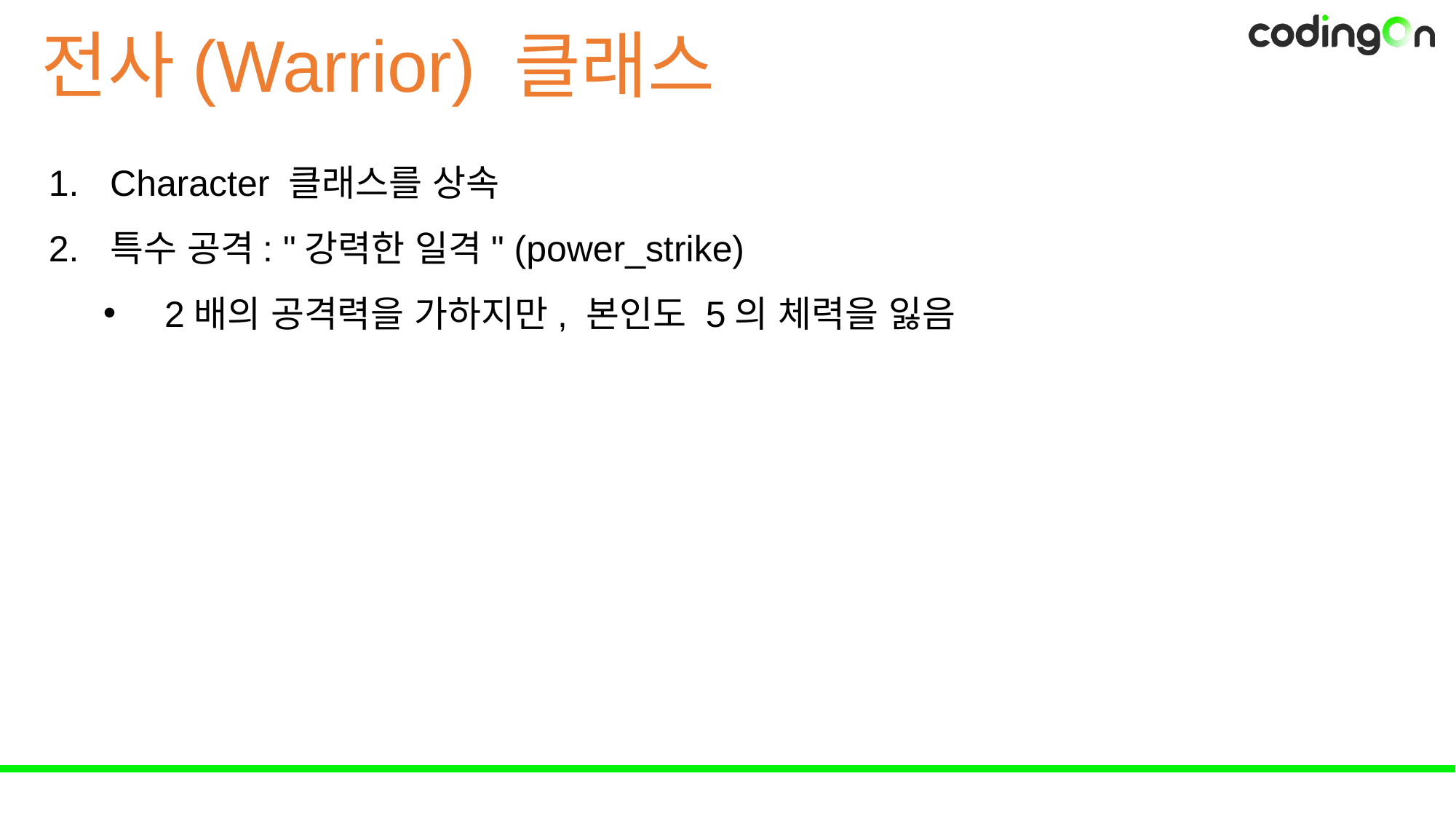

전사(Warrior) 클래스
Character 클래스를 상속
특수 공격: "강력한 일격" (power_strike)
2배의 공격력을 가하지만, 본인도 5의 체력을 잃음